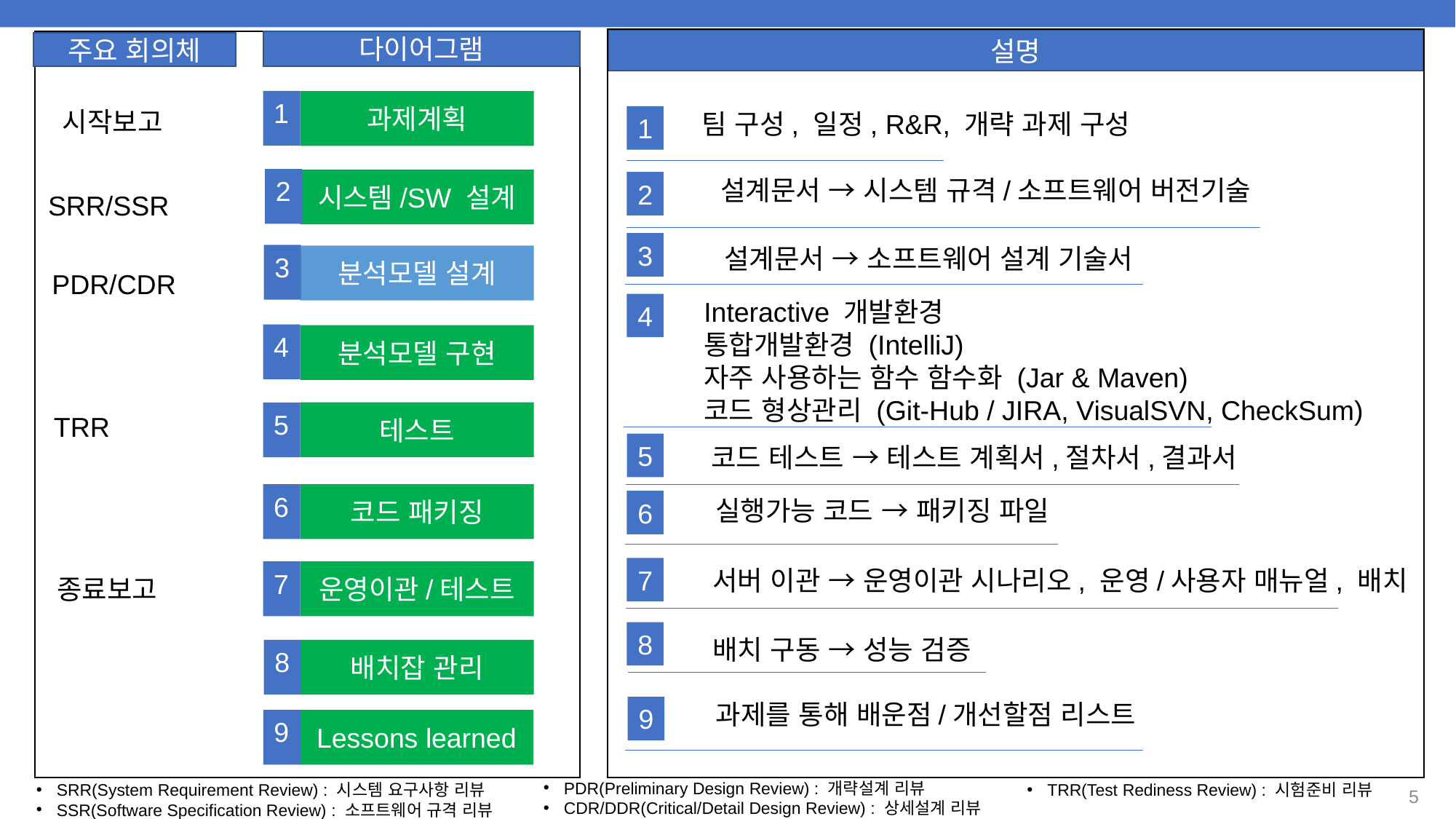

설명

다이어그램
주요 회의체
1
과제계획
시작보고
팀 구성, 일정, R&R, 개략 과제 구성
1
설계문서 → 시스템 규격/소프트웨어 버전기술
2
시스템/SW 설계
2
SRR/SSR
3
설계문서 → 소프트웨어 설계 기술서
3
분석모델 설계
PDR/CDR
Interactive 개발환경
통합개발환경 (IntelliJ)
자주 사용하는 함수 함수화 (Jar & Maven)
코드 형상관리 (Git-Hub / JIRA, VisualSVN, CheckSum)
4
4
분석모델 구현
테스트
5
TRR
5
코드 테스트 → 테스트 계획서,절차서,결과서
6
코드 패키징
실행가능 코드 → 패키징 파일
6
7
서버 이관 → 운영이관 시나리오, 운영/사용자 매뉴얼, 배치
7
운영이관/테스트
종료보고
8
배치 구동 → 성능 검증
8
배치잡 관리
과제를 통해 배운점/개선할점 리스트
9
9
Lessons learned
PDR(Preliminary Design Review) : 개략설계 리뷰
CDR/DDR(Critical/Detail Design Review) : 상세설계 리뷰
5
TRR(Test Rediness Review) : 시험준비 리뷰
SRR(System Requirement Review) : 시스템 요구사항 리뷰
SSR(Software Specification Review) : 소프트웨어 규격 리뷰